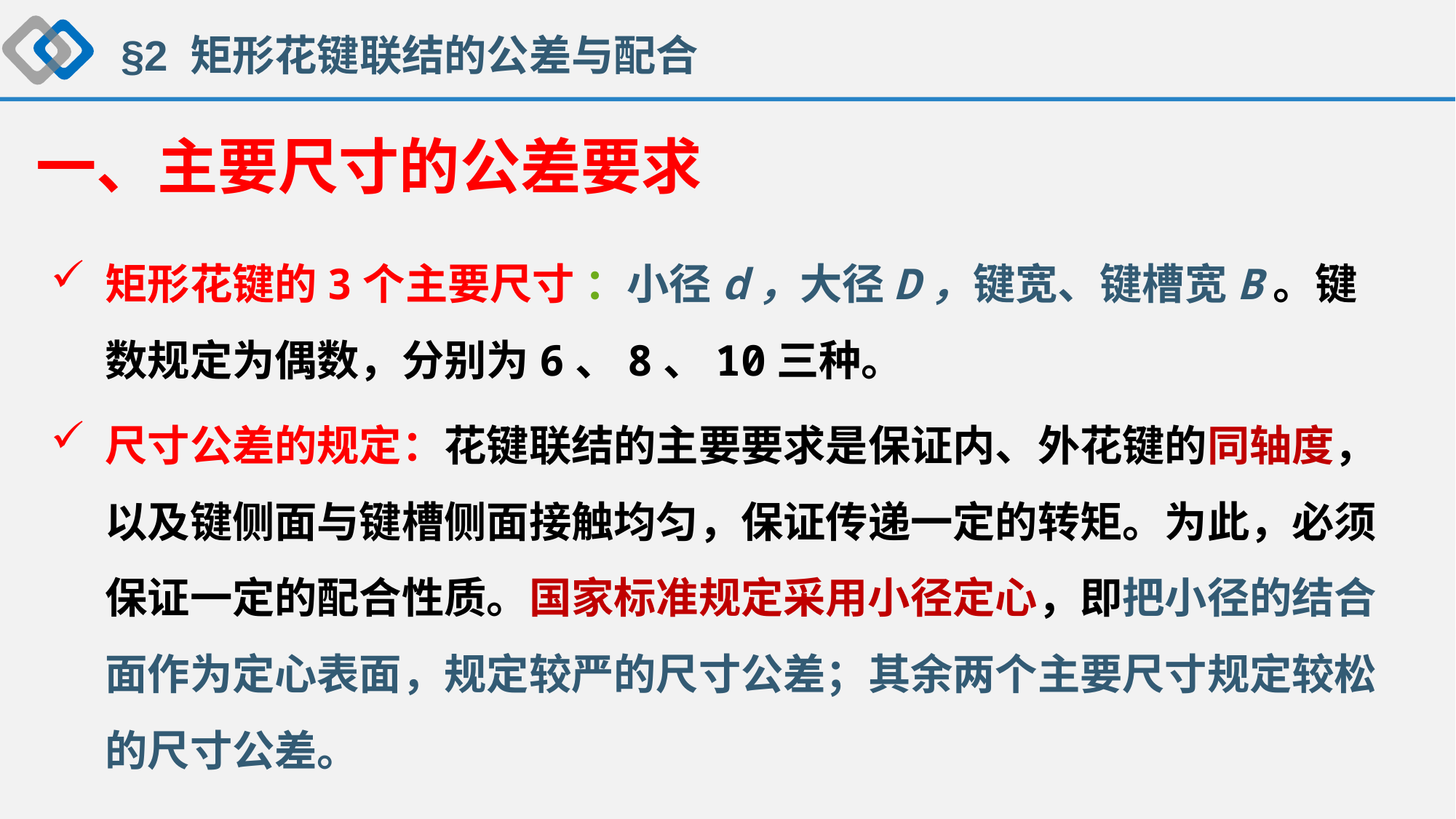

§2 矩形花键联结的公差与配合
# 一、主要尺寸的公差要求
矩形花键的3个主要尺寸 ：小径d，大径D，键宽、键槽宽B。键数规定为偶数，分别为6、8、10三种。
尺寸公差的规定：花键联结的主要要求是保证内、外花键的同轴度，以及键侧面与键槽侧面接触均匀，保证传递一定的转矩。为此，必须保证一定的配合性质。国家标准规定采用小径定心，即把小径的结合面作为定心表面，规定较严的尺寸公差；其余两个主要尺寸规定较松的尺寸公差。